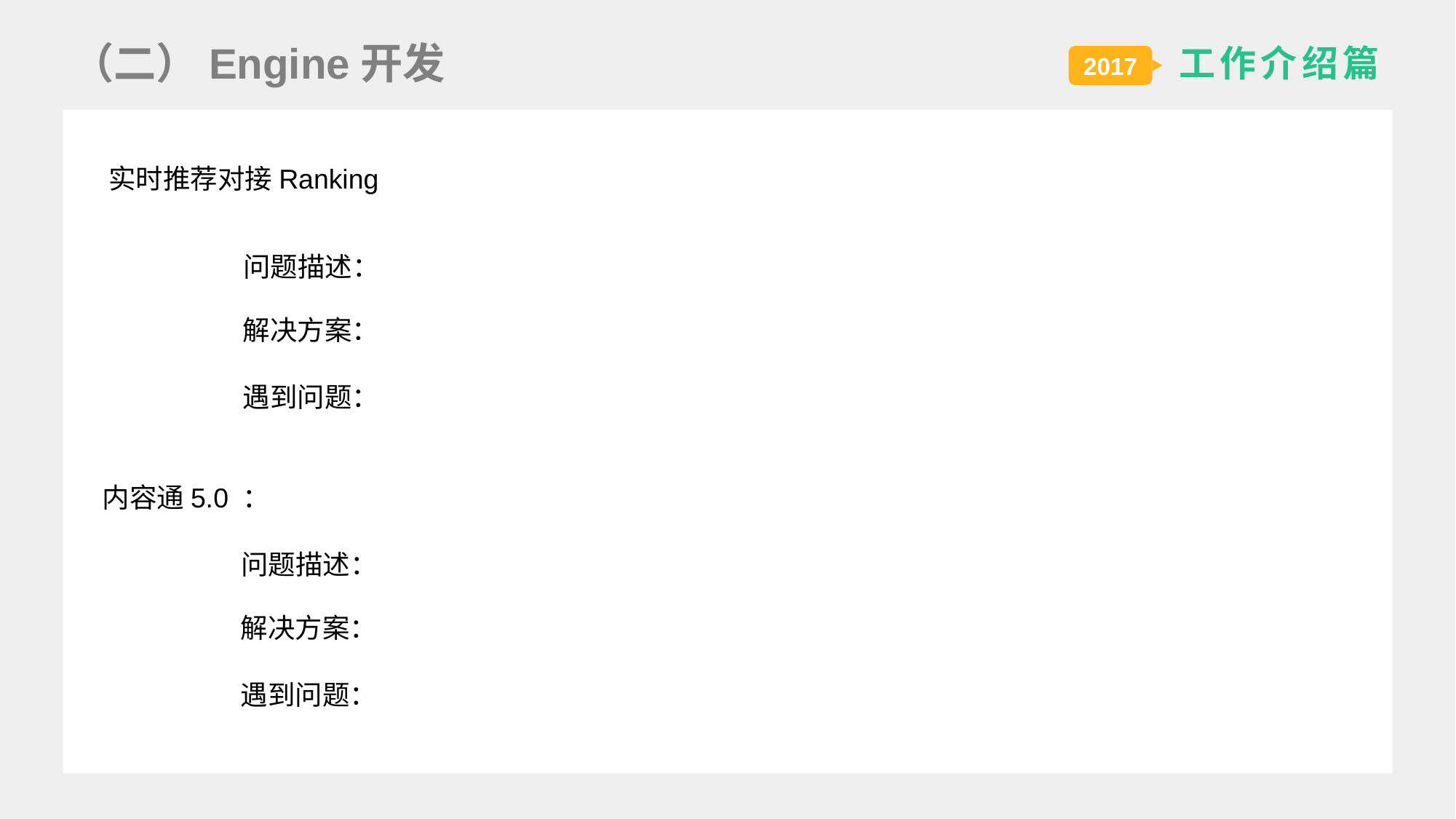

# （二）Engine开发
工作介绍篇
实时推荐对接Ranking
问题描述：
解决方案：
遇到问题：
内容通5.0 ：
问题描述：
解决方案：
遇到问题：